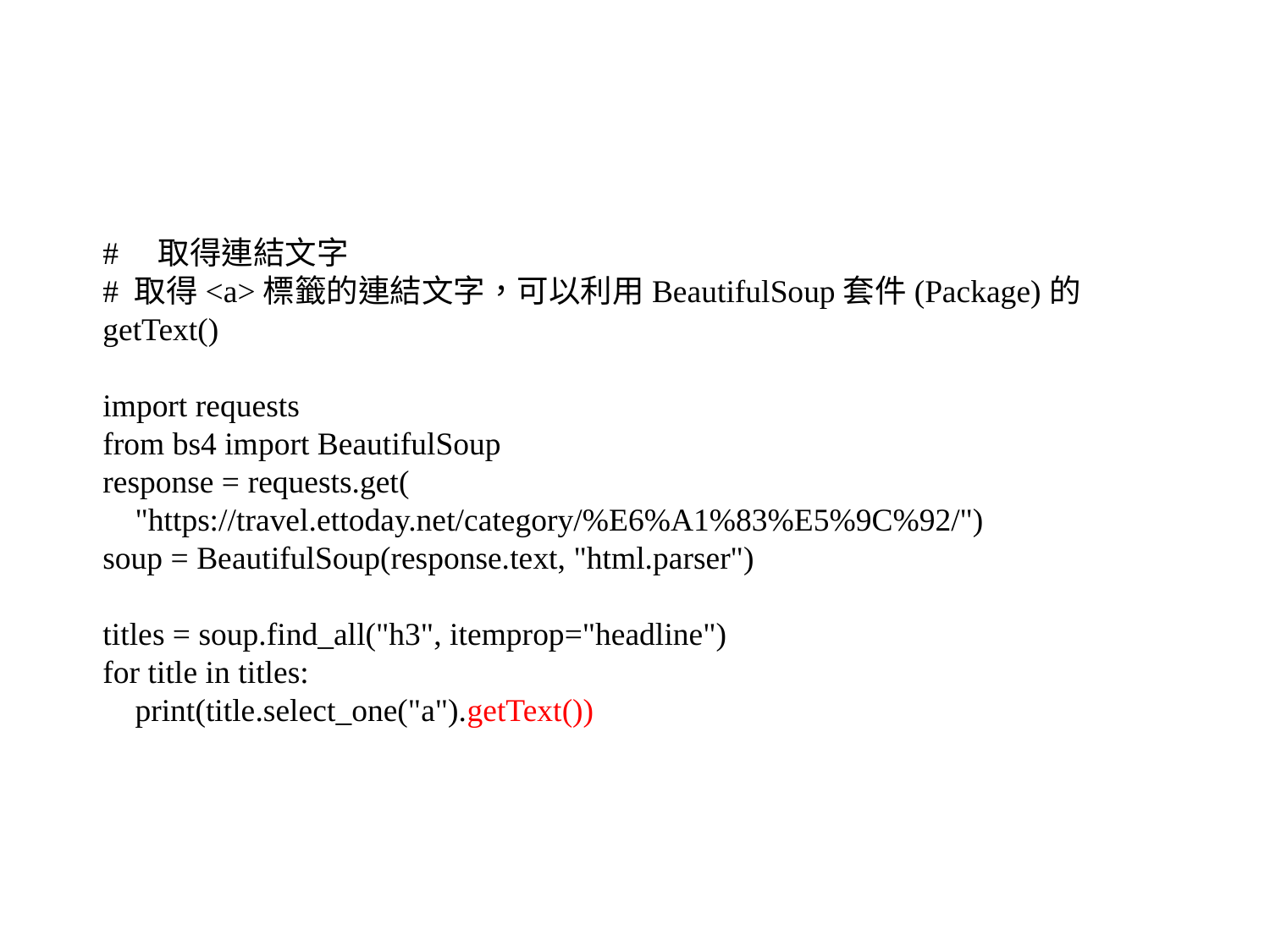

#　取得連結文字
# 取得<a>標籤的連結文字，可以利用BeautifulSoup套件(Package)的getText()

import requests
from bs4 import BeautifulSoup
response = requests.get(
    "https://travel.ettoday.net/category/%E6%A1%83%E5%9C%92/")
soup = BeautifulSoup(response.text, "html.parser")

titles = soup.find_all("h3", itemprop="headline")
for title in titles:
    print(title.select_one("a").getText())